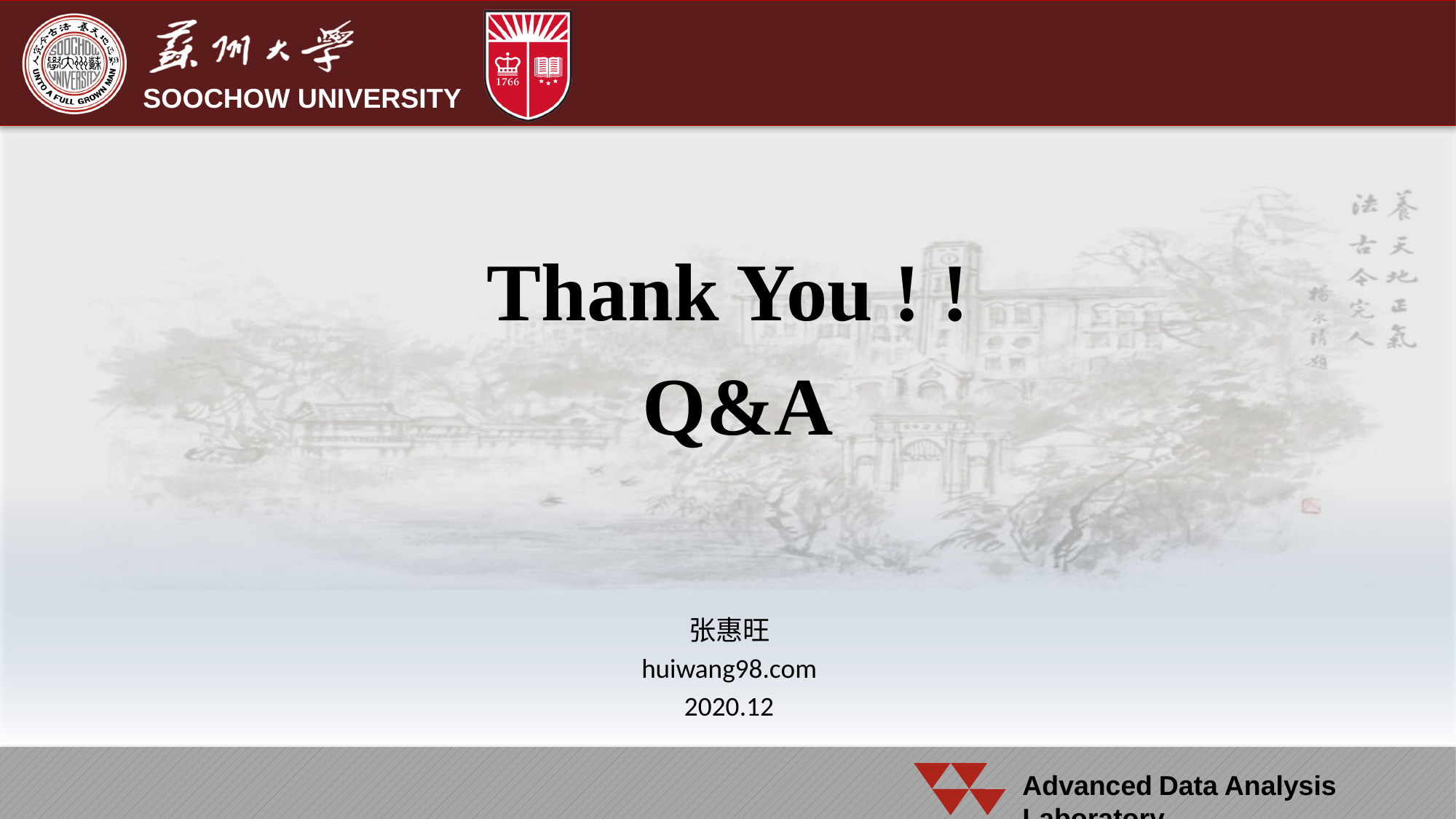

Thank You ! !
 Q&A
张惠旺
huiwang98.com
2020.12